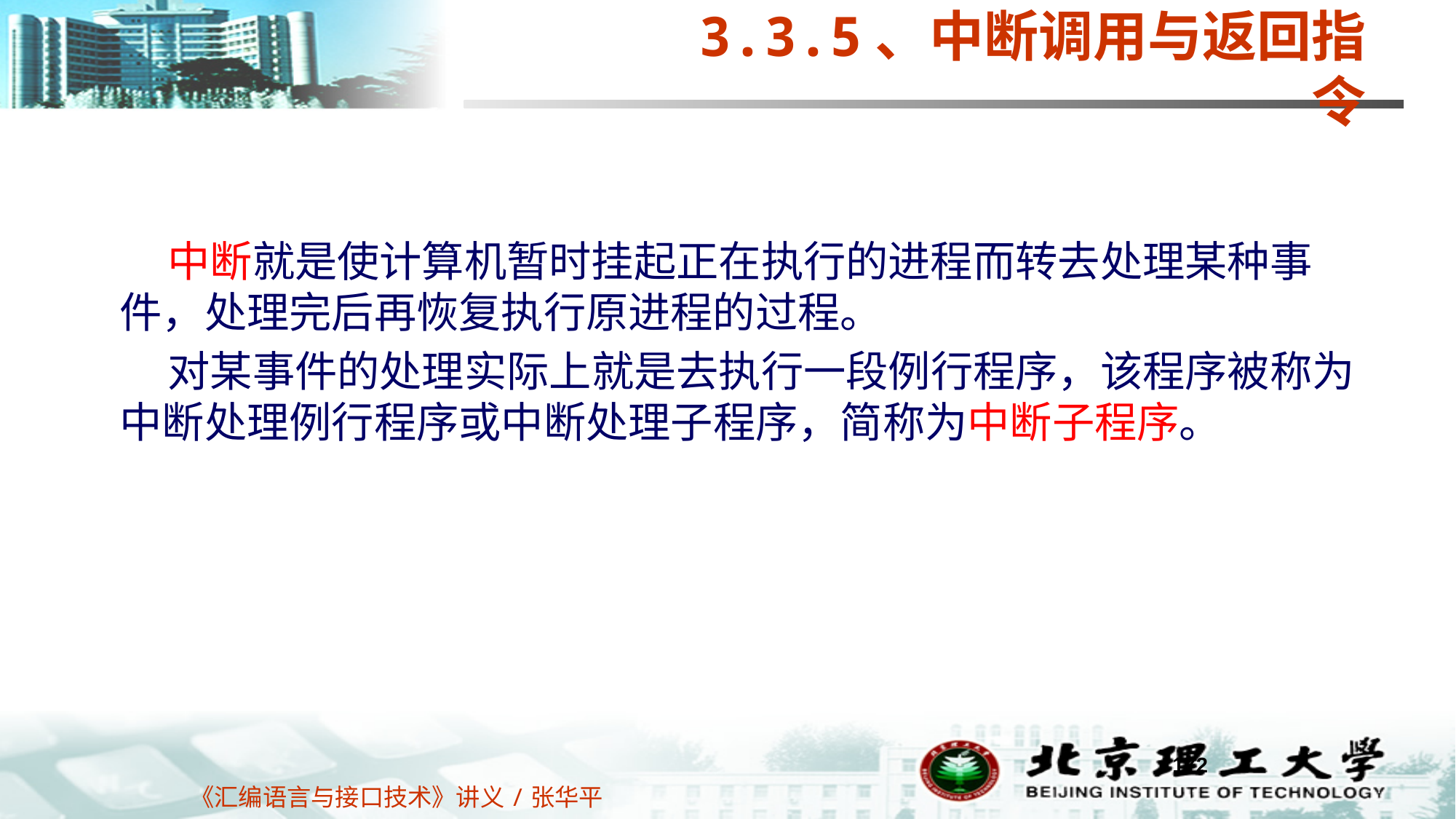

3.3.5、中断调用与返回指令
    中断就是使计算机暂时挂起正在执行的进程而转去处理某种事件，处理完后再恢复执行原进程的过程。
    对某事件的处理实际上就是去执行一段例行程序，该程序被称为中断处理例行程序或中断处理子程序，简称为中断子程序。
172